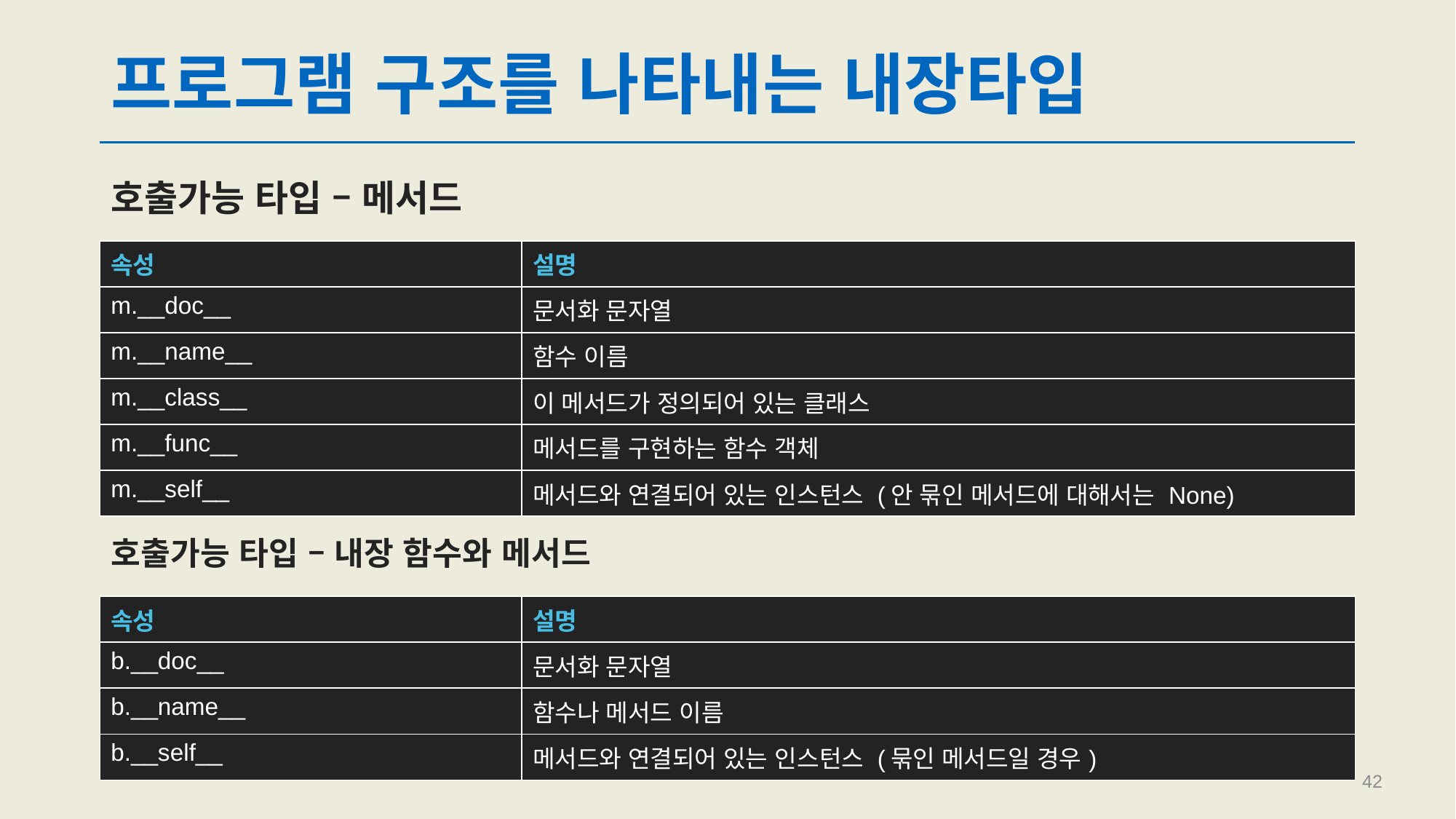

# 프로그램 구조를 나타내는 내장타입
호출가능 타입 – 메서드
| 속성 | 설명 |
| --- | --- |
| m.\_\_doc\_\_ | 문서화 문자열 |
| m.\_\_name\_\_ | 함수 이름 |
| m.\_\_class\_\_ | 이 메서드가 정의되어 있는 클래스 |
| m.\_\_func\_\_ | 메서드를 구현하는 함수 객체 |
| m.\_\_self\_\_ | 메서드와 연결되어 있는 인스턴스 (안 묶인 메서드에 대해서는 None) |
호출가능 타입 – 내장 함수와 메서드
| 속성 | 설명 |
| --- | --- |
| b.\_\_doc\_\_ | 문서화 문자열 |
| b.\_\_name\_\_ | 함수나 메서드 이름 |
| b.\_\_self\_\_ | 메서드와 연결되어 있는 인스턴스 (묶인 메서드일 경우) |
42